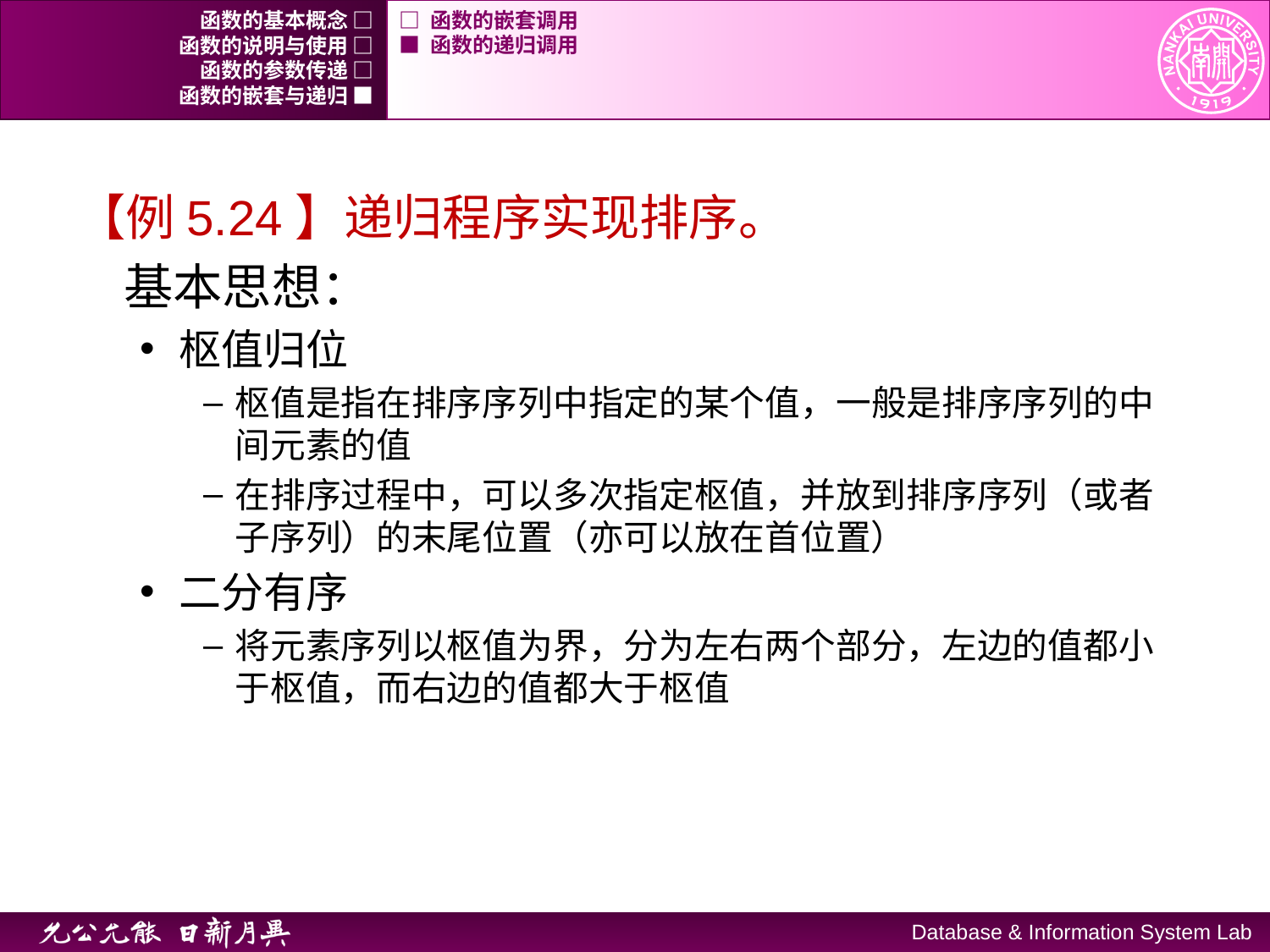

函数的基本概念 □
□ 函数的嵌套调用
函数的说明与使用 □
■ 函数的递归调用
函数的参数传递 □

函数的嵌套与递归 ■

【例5.24】递归程序实现排序。
基本思想：
枢值归位
枢值是指在排序序列中指定的某个值，一般是排序序列的中间元素的值
在排序过程中，可以多次指定枢值，并放到排序序列（或者子序列）的末尾位置（亦可以放在首位置）
二分有序
将元素序列以枢值为界，分为左右两个部分，左边的值都小于枢值，而右边的值都大于枢值